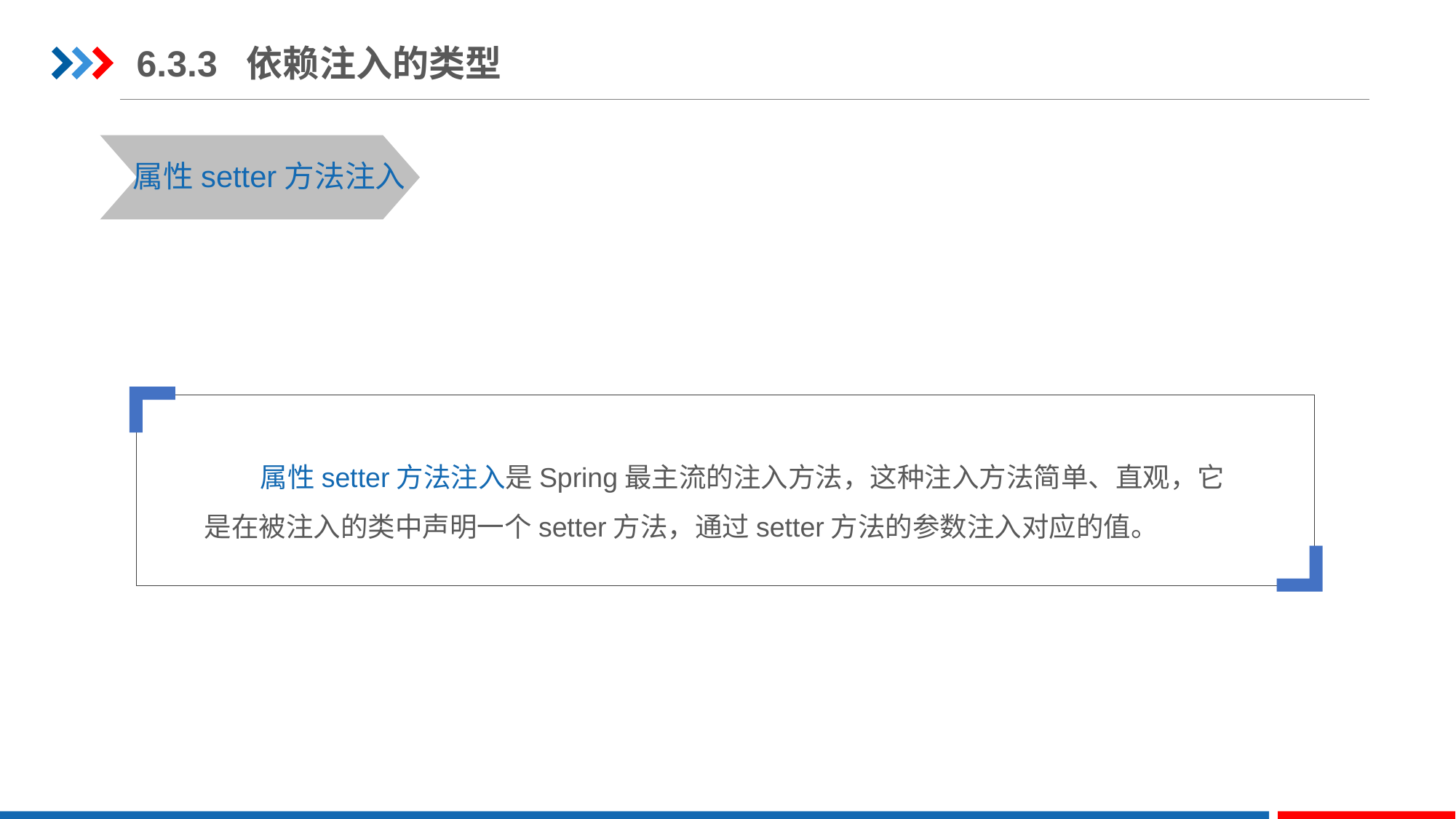

6.3.3  依赖注入的类型

STEP  01
STEP  03
属性setter方法注入

        属性setter方法注入是Spring最主流的注入方法，这种注入方法简单、直观，它是在被注入的类中声明一个setter方法，通过setter方法的参数注入对应的值。